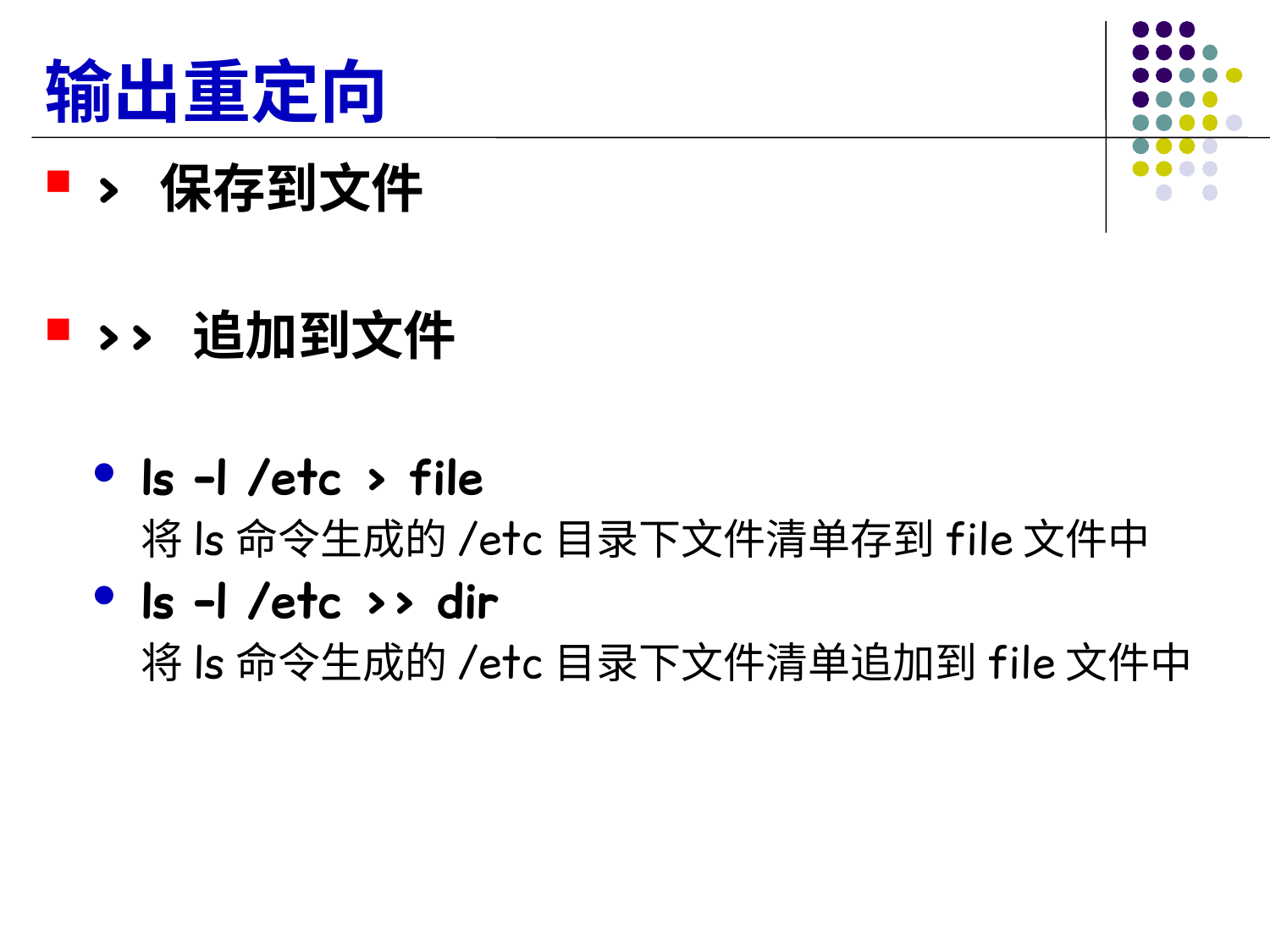

# 输出重定向
> 保存到文件

>> 追加到文件

ls –l /etc > file
	将ls命令生成的/etc目录下文件清单存到file文件中
ls –l /etc >> dir
	将ls命令生成的/etc目录下文件清单追加到file文件中